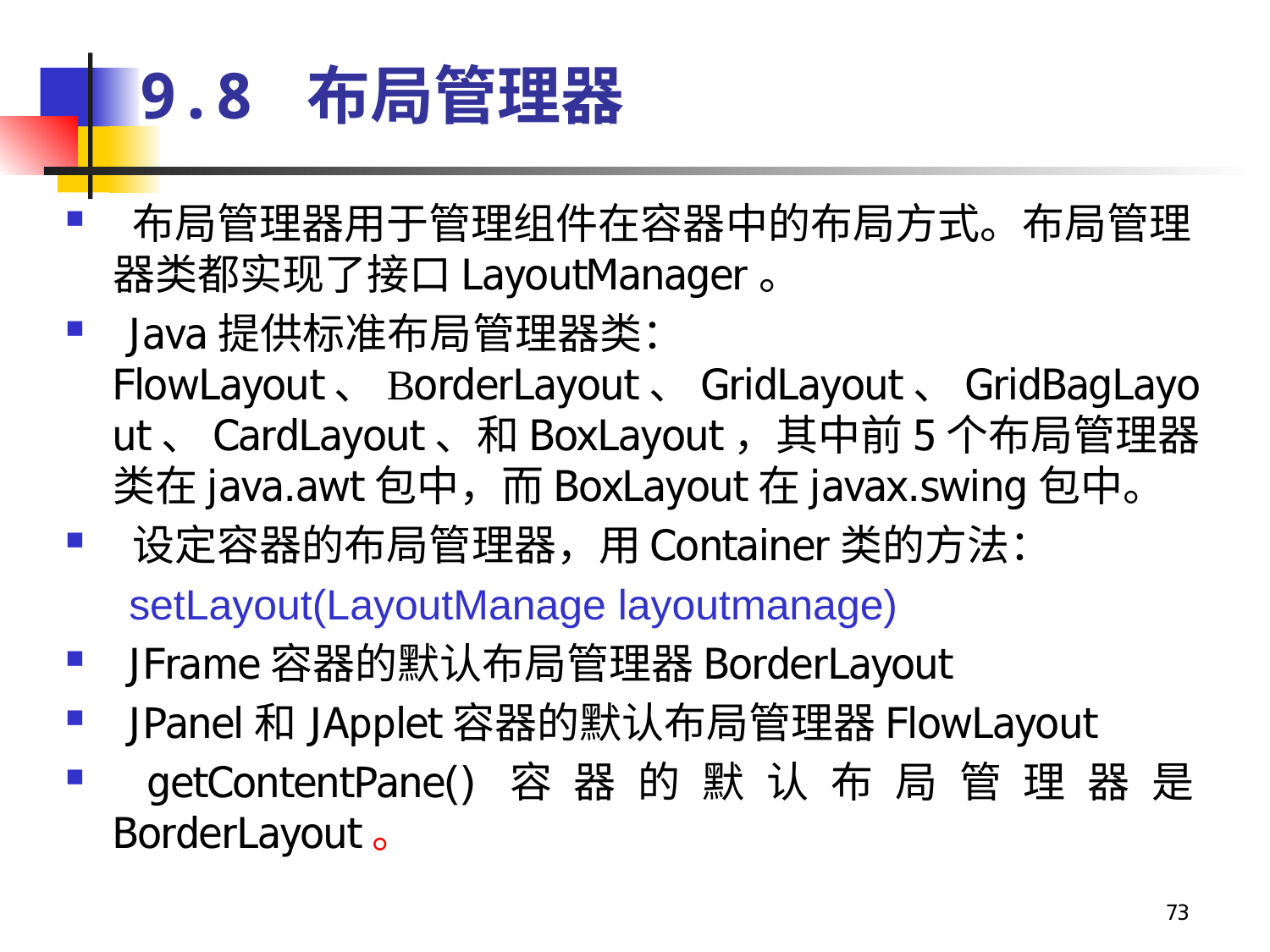

# 9.8 布局管理器
 布局管理器用于管理组件在容器中的布局方式。布局管理器类都实现了接口LayoutManager。
 Java提供标准布局管理器类：FlowLayout、BorderLayout、GridLayout、GridBagLayout、CardLayout、和BoxLayout，其中前5个布局管理器类在java.awt包中，而BoxLayout在javax.swing包中。
 设定容器的布局管理器，用Container类的方法：
      setLayout(LayoutManage layoutmanage)
 JFrame容器的默认布局管理器BorderLayout
 JPanel和JApplet容器的默认布局管理器FlowLayout
 getContentPane()容器的默认布局管理器是BorderLayout。